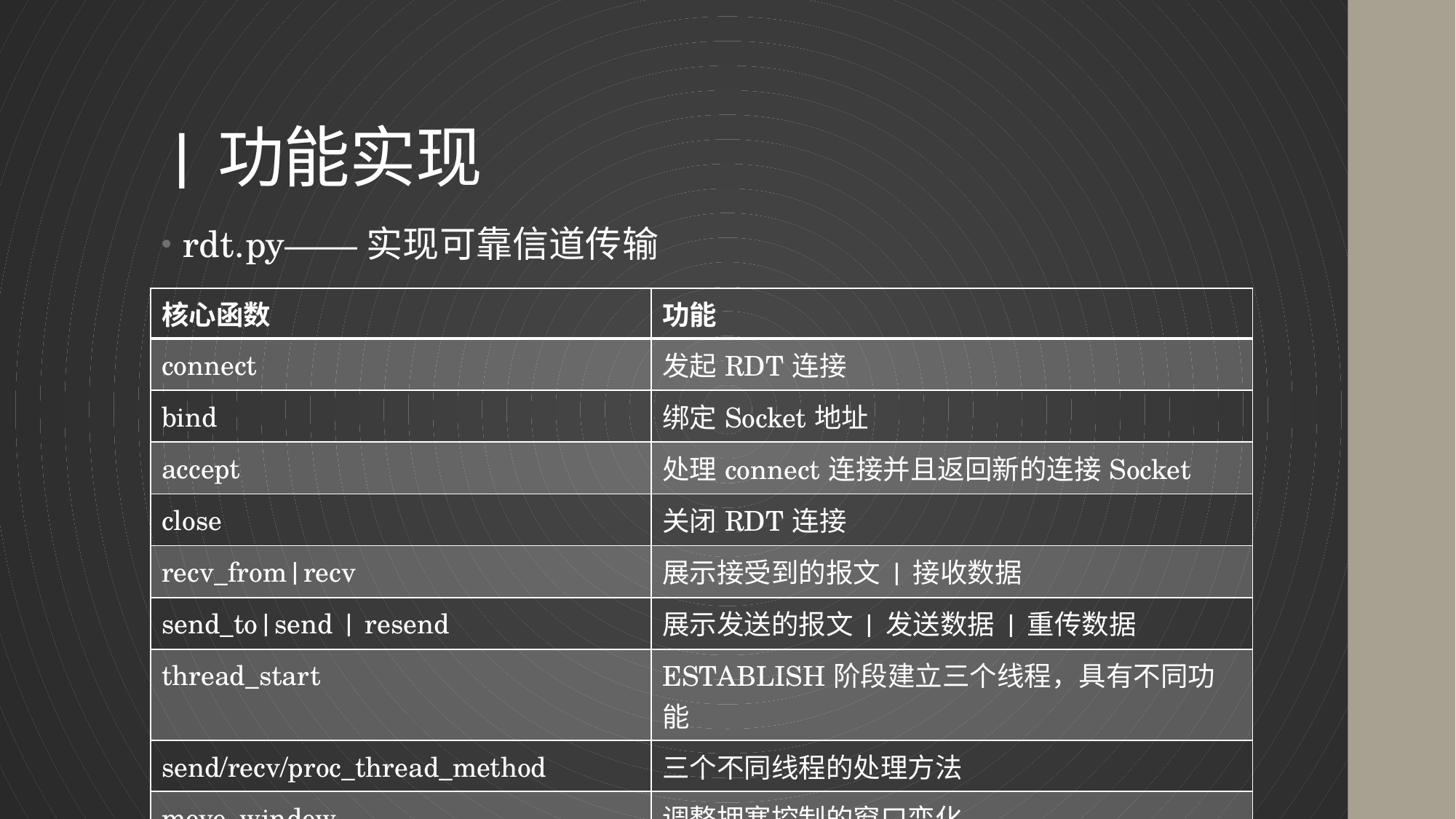

# |功能实现
rdt.py——实现可靠信道传输
| 核心函数 | 功能 |
| --- | --- |
| connect | 发起RDT连接 |
| bind | 绑定Socket地址 |
| accept | 处理connect连接并且返回新的连接Socket |
| close | 关闭RDT连接 |
| recv\_from|recv | 展示接受到的报文|接收数据 |
| send\_to|send | resend | 展示发送的报文|发送数据|重传数据 |
| thread\_start | ESTABLISH阶段建立三个线程，具有不同功能 |
| send/recv/proc\_thread\_method | 三个不同线程的处理方法 |
| move\_window | 调整拥塞控制的窗口变化 |
| send\_seq\_wanted\_packet | 处理丢包，发送ACK |